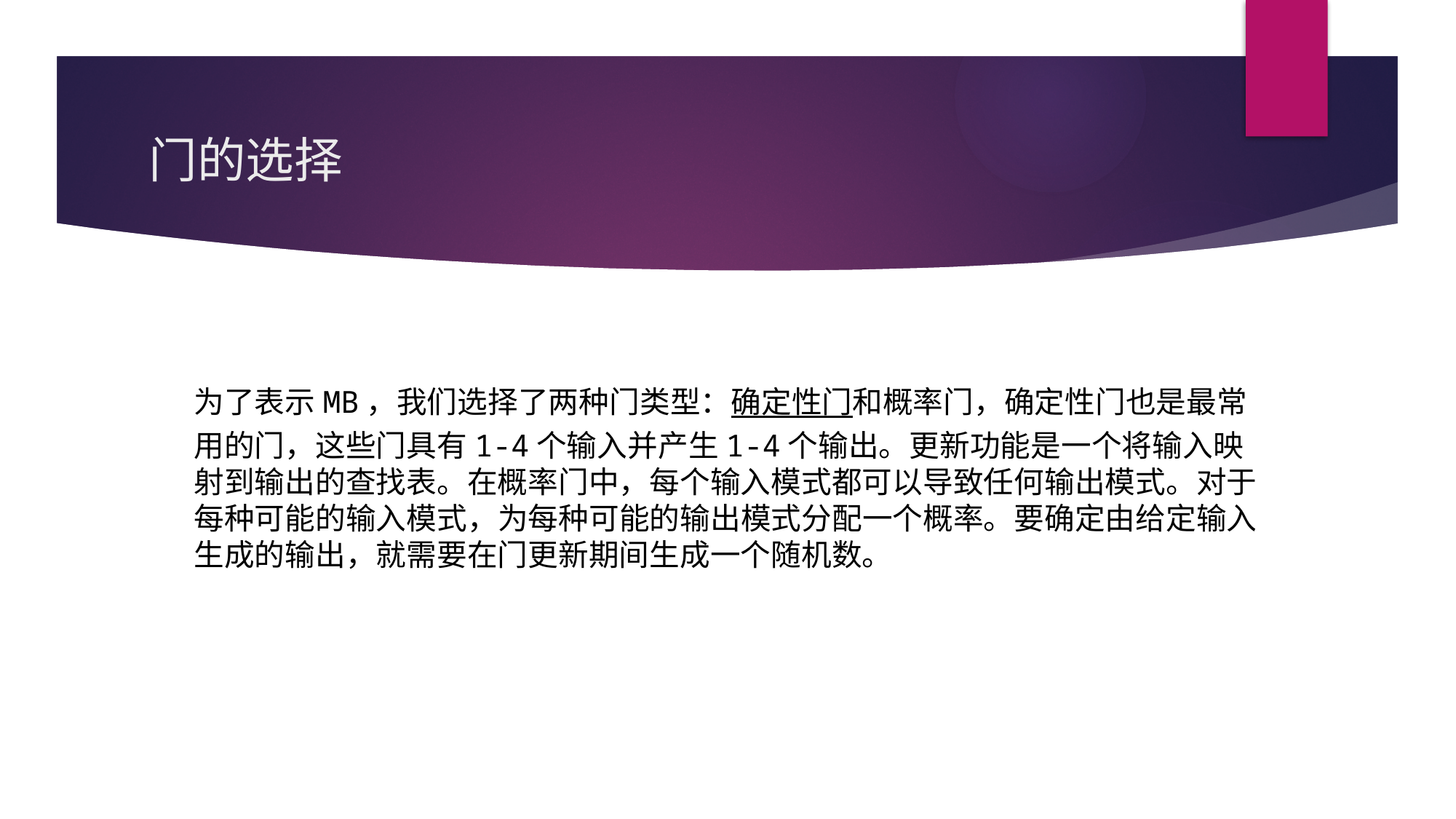

# 门的选择
为了表示MB，我们选择了两种门类型：确定性门和概率门，确定性门也是最常用的门，这些门具有1-4个输入并产生1-4个输出。更新功能是一个将输入映射到输出的查找表。在概率门中，每个输入模式都可以导致任何输出模式。对于每种可能的输入模式，为每种可能的输出模式分配一个概率。要确定由给定输入生成的输出，就需要在门更新期间生成一个随机数。